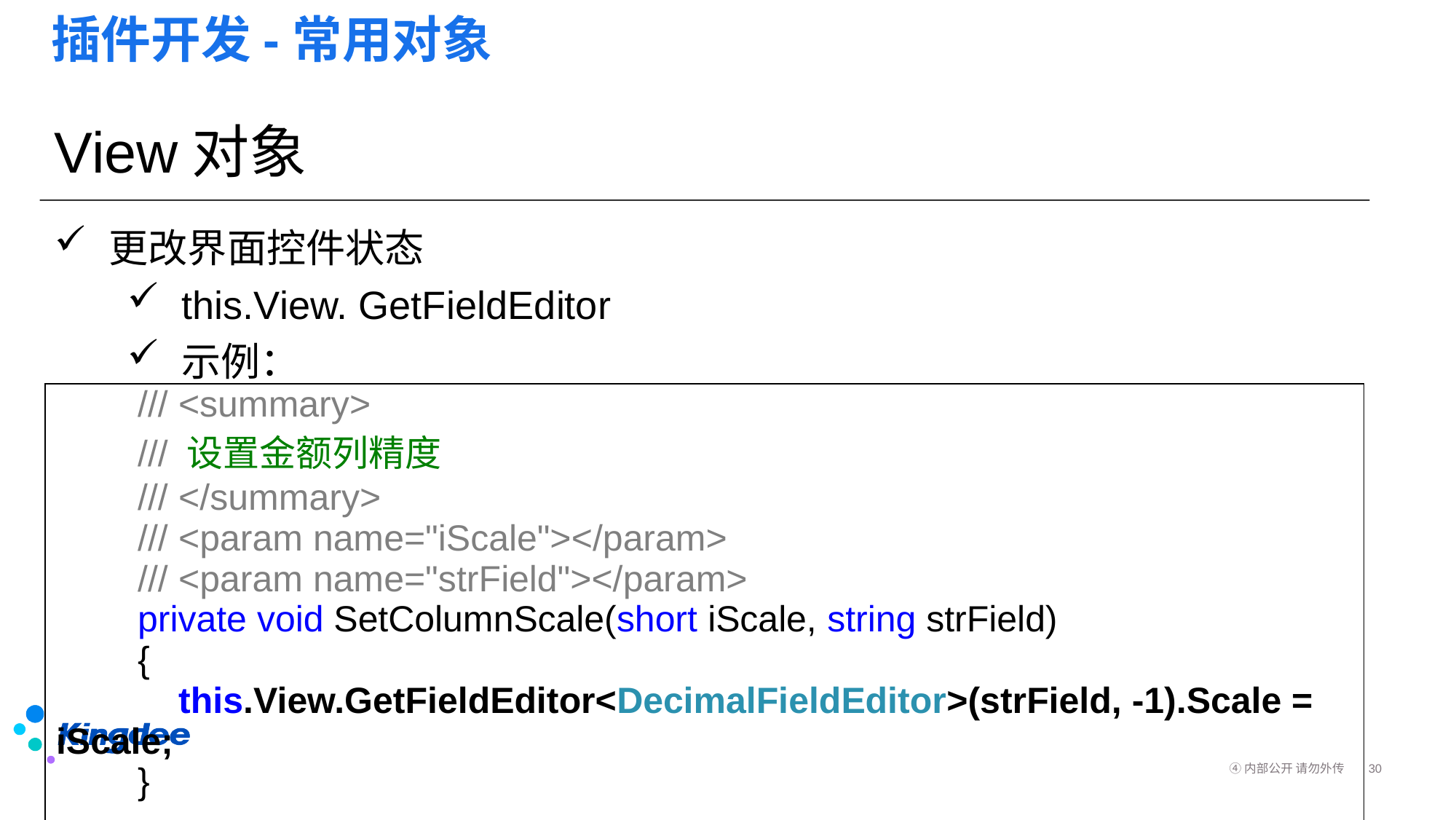

# 插件开发-常用对象
View对象

更改界面控件状态
this.View. GetFieldEditor
示例：
| /// <summary> /// 设置金额列精度 /// </summary> /// <param name="iScale"></param> /// <param name="strField"></param> private void SetColumnScale(short iScale, string strField) { this.View.GetFieldEditor<DecimalFieldEditor>(strField, -1).Scale = iScale; } |
| --- |